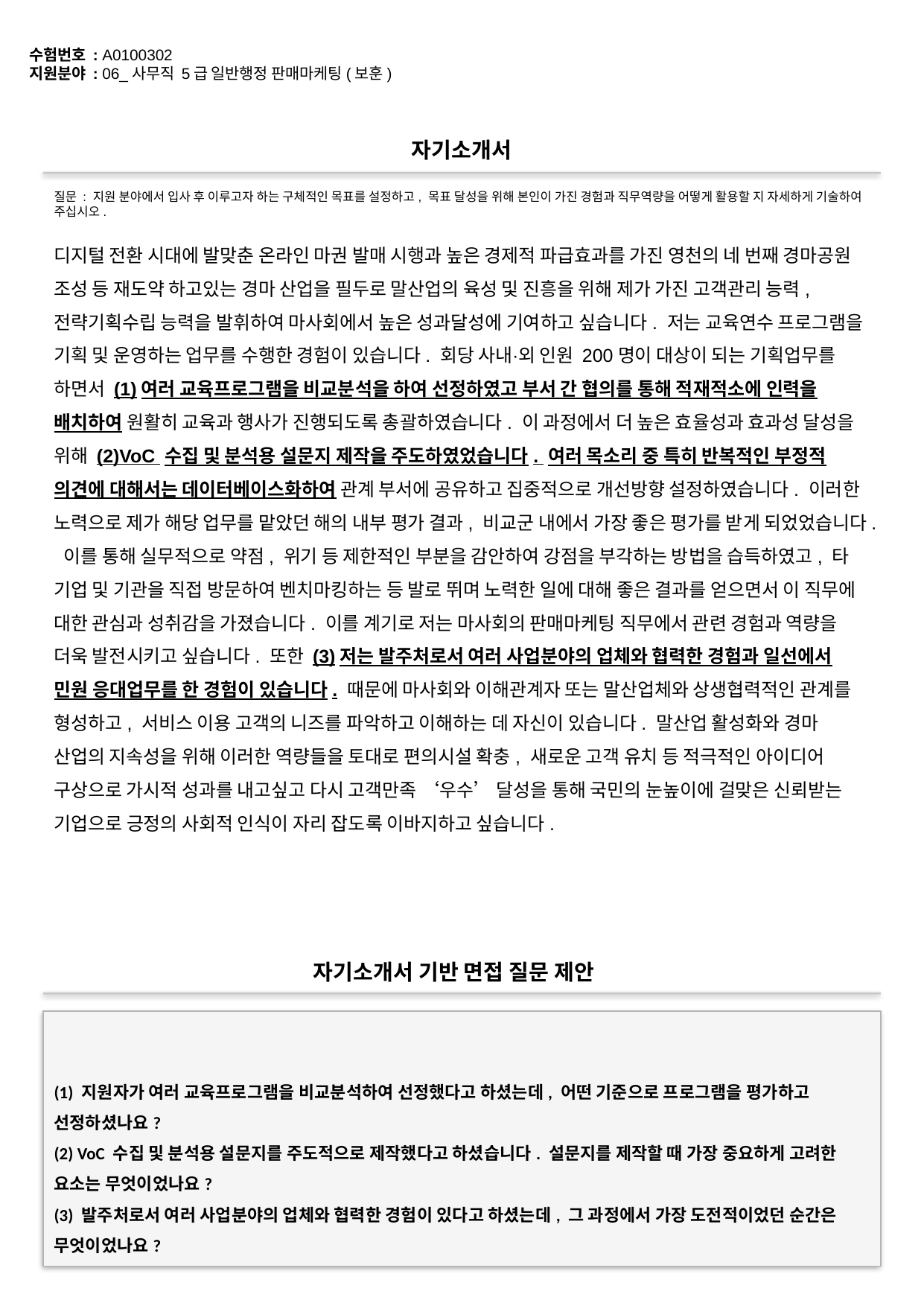

수험번호 : A0100302
지원분야 : 06_사무직 5급 일반행정 판매마케팅(보훈)
#

자기소개서

질문 : 지원 분야에서 입사 후 이루고자 하는 구체적인 목표를 설정하고, 목표 달성을 위해 본인이 가진 경험과 직무역량을 어떻게 활용할 지 자세하게 기술하여 주십시오.

디지털 전환 시대에 발맞춘 온라인 마권 발매 시행과 높은 경제적 파급효과를 가진 영천의 네 번째 경마공원 조성 등 재도약 하고있는 경마 산업을 필두로 말산업의 육성 및 진흥을 위해 제가 가진 고객관리 능력, 전략기획수립 능력을 발휘하여 마사회에서 높은 성과달성에 기여하고 싶습니다. 저는 교육연수 프로그램을 기획 및 운영하는 업무를 수행한 경험이 있습니다. 회당 사내∙외 인원 200명이 대상이 되는 기획업무를 하면서 (1)여러 교육프로그램을 비교분석을 하여 선정하였고 부서 간 협의를 통해 적재적소에 인력을 배치하여 원활히 교육과 행사가 진행되도록 총괄하였습니다. 이 과정에서 더 높은 효율성과 효과성 달성을 위해 (2)VoC 수집 및 분석용 설문지 제작을 주도하였었습니다. 여러 목소리 중 특히 반복적인 부정적 의견에 대해서는 데이터베이스화하여 관계 부서에 공유하고 집중적으로 개선방향 설정하였습니다. 이러한 노력으로 제가 해당 업무를 맡았던 해의 내부 평가 결과, 비교군 내에서 가장 좋은 평가를 받게 되었었습니다. 이를 통해 실무적으로 약점, 위기 등 제한적인 부분을 감안하여 강점을 부각하는 방법을 습득하였고, 타 기업 및 기관을 직접 방문하여 벤치마킹하는 등 발로 뛰며 노력한 일에 대해 좋은 결과를 얻으면서 이 직무에 대한 관심과 성취감을 가졌습니다. 이를 계기로 저는 마사회의 판매마케팅 직무에서 관련 경험과 역량을 더욱 발전시키고 싶습니다. 또한 (3)저는 발주처로서 여러 사업분야의 업체와 협력한 경험과 일선에서 민원 응대업무를 한 경험이 있습니다. 때문에 마사회와 이해관계자 또는 말산업체와 상생협력적인 관계를 형성하고, 서비스 이용 고객의 니즈를 파악하고 이해하는 데 자신이 있습니다. 말산업 활성화와 경마 산업의 지속성을 위해 이러한 역량들을 토대로 편의시설 확충, 새로운 고객 유치 등 적극적인 아이디어 구상으로 가시적 성과를 내고싶고 다시 고객만족 ‘우수’ 달성을 통해 국민의 눈높이에 걸맞은 신뢰받는 기업으로 긍정의 사회적 인식이 자리 잡도록 이바지하고 싶습니다.

자기소개서 기반 면접 질문 제안

(1) 지원자가 여러 교육프로그램을 비교분석하여 선정했다고 하셨는데, 어떤 기준으로 프로그램을 평가하고 선정하셨나요?
(2) VoC 수집 및 분석용 설문지를 주도적으로 제작했다고 하셨습니다. 설문지를 제작할 때 가장 중요하게 고려한 요소는 무엇이었나요?
(3) 발주처로서 여러 사업분야의 업체와 협력한 경험이 있다고 하셨는데, 그 과정에서 가장 도전적이었던 순간은 무엇이었나요?